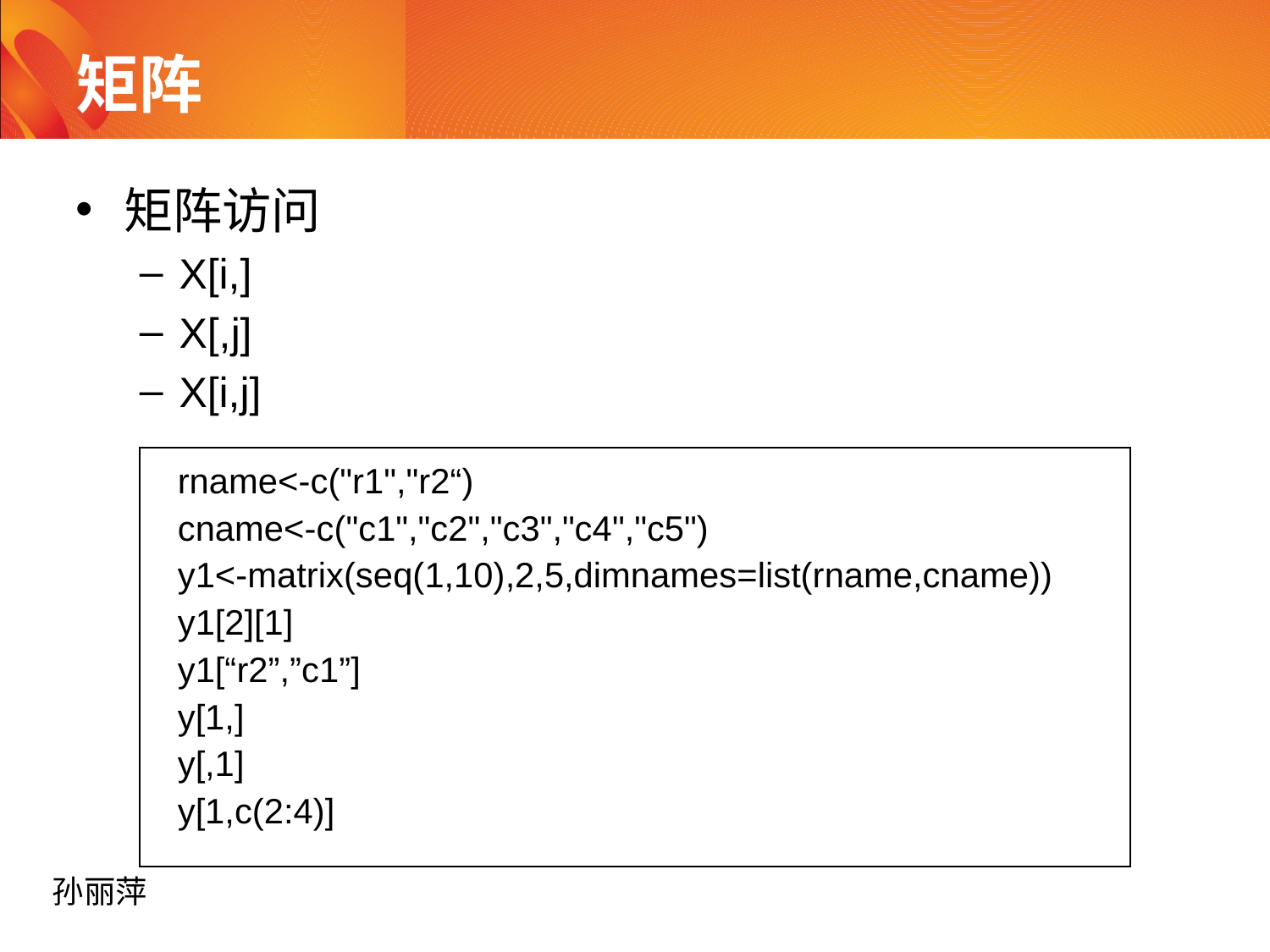

# 矩阵
矩阵访问
X[i,]
X[,j]
X[i,j]

| rname<-c("r1","r2“) cname<-c("c1","c2","c3","c4","c5") y1<-matrix(seq(1,10),2,5,dimnames=list(rname,cname)) y1[2][1] y1[“r2”,”c1”] y[1,] y[,1] y[1,c(2:4)] |
| --- |